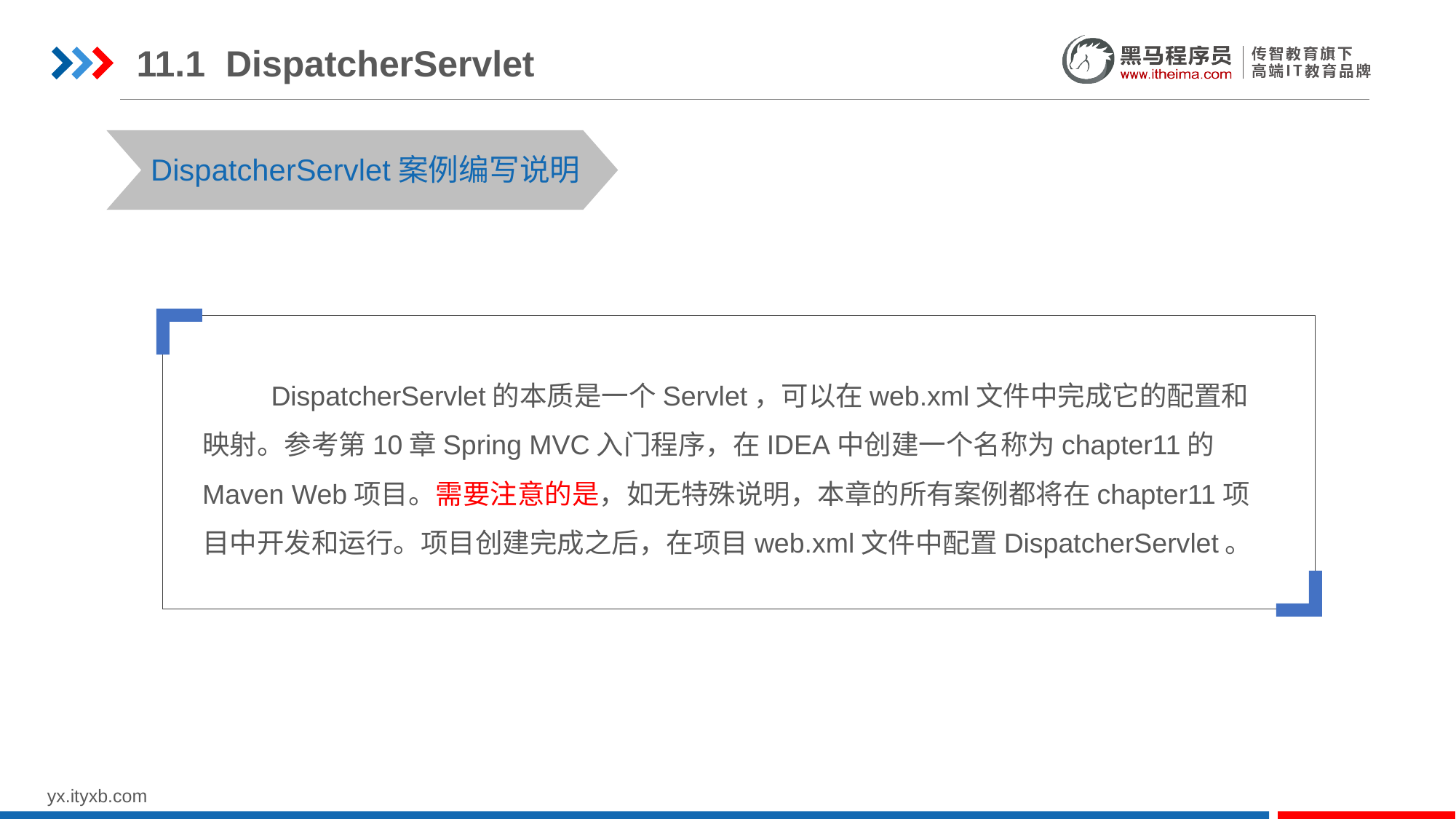

11.1  DispatcherServlet

DispatcherServlet案例编写说明

         DispatcherServlet的本质是一个Servlet，可以在web.xml文件中完成它的配置和映射。参考第10章Spring MVC入门程序，在IDEA中创建一个名称为chapter11的Maven Web项目。需要注意的是，如无特殊说明，本章的所有案例都将在chapter11项目中开发和运行。项目创建完成之后，在项目web.xml文件中配置DispatcherServlet。